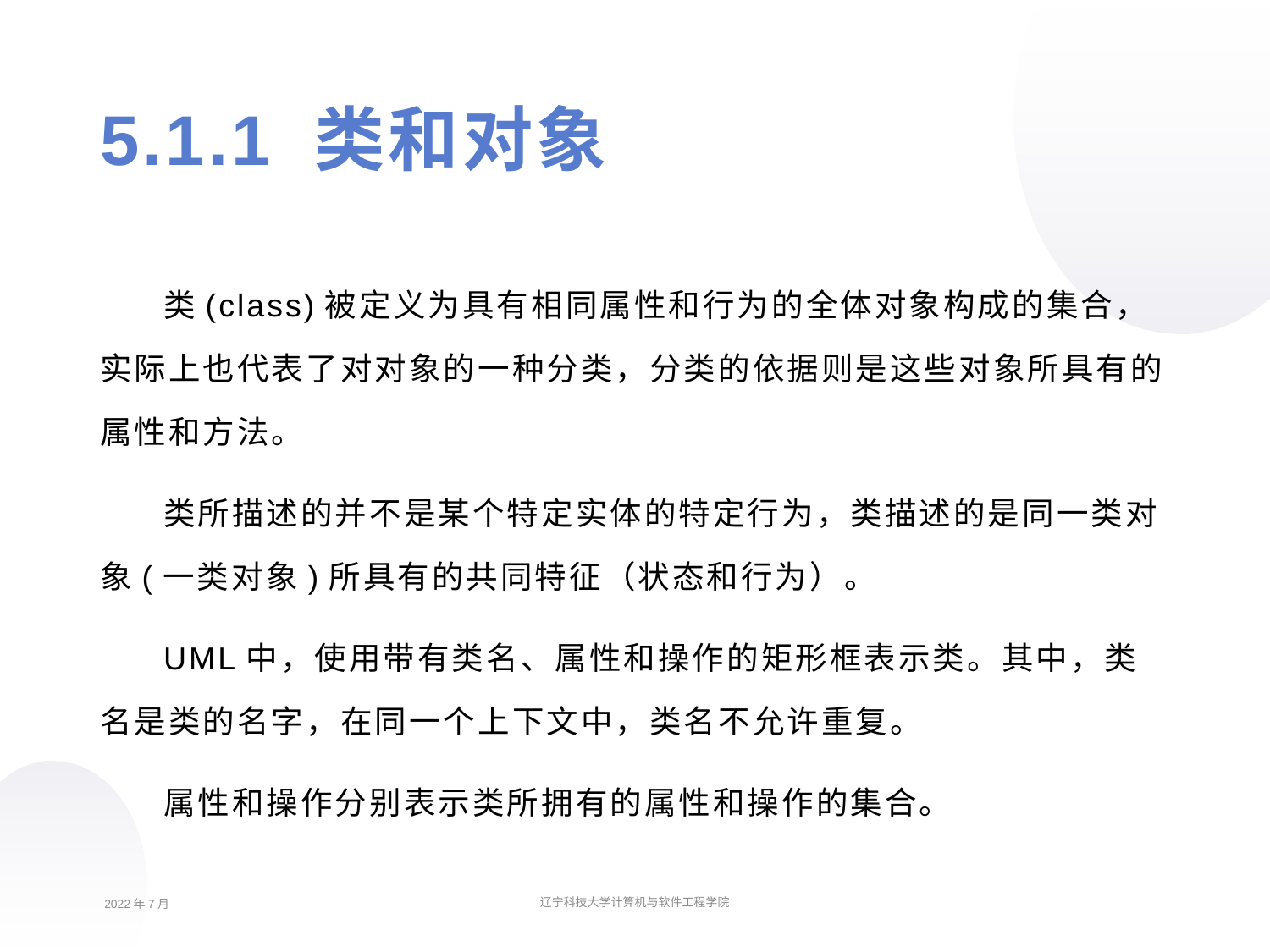

5.1.1 类和对象
类(class)被定义为具有相同属性和行为的全体对象构成的集合，实际上也代表了对对象的一种分类，分类的依据则是这些对象所具有的属性和方法。
类所描述的并不是某个特定实体的特定行为，类描述的是同一类对象(一类对象)所具有的共同特征（状态和行为）。
UML中，使用带有类名、属性和操作的矩形框表示类。其中，类名是类的名字，在同一个上下文中，类名不允许重复。
属性和操作分别表示类所拥有的属性和操作的集合。

2022年7月
辽宁科技大学计算机与软件工程学院
5